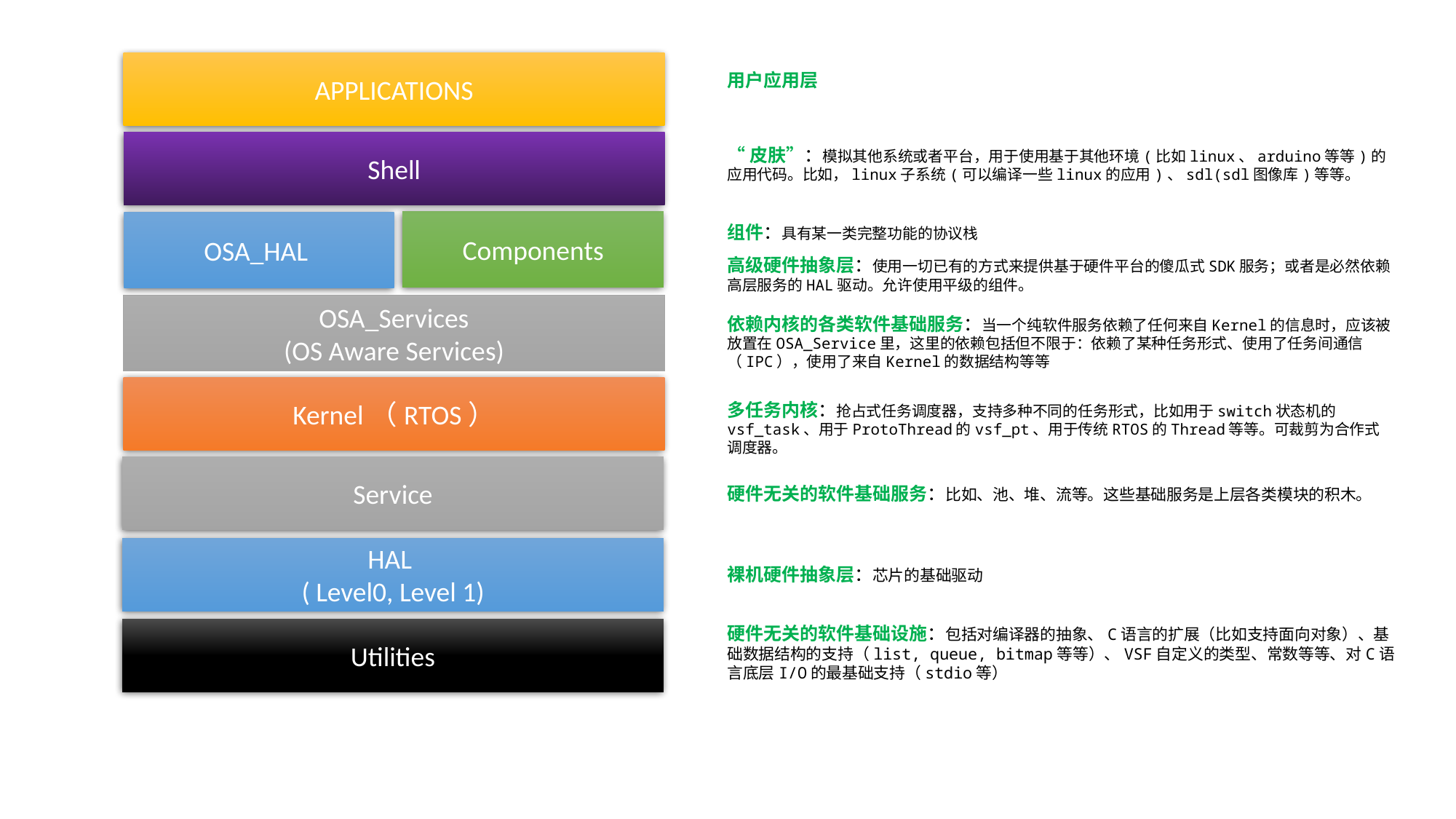

APPLICATIONS
用户应用层
Shell
“皮肤”：模拟其他系统或者平台，用于使用基于其他环境(比如linux、arduino等等)的应用代码。比如，linux子系统(可以编译一些linux的应用)、sdl(sdl图像库)等等。
Components
OSA_HAL
组件：具有某一类完整功能的协议栈
高级硬件抽象层：使用一切已有的方式来提供基于硬件平台的傻瓜式SDK服务；或者是必然依赖高层服务的HAL驱动。允许使用平级的组件。
OSA_Services
(OS Aware Services)
依赖内核的各类软件基础服务：当一个纯软件服务依赖了任何来自Kernel的信息时，应该被放置在OSA_Service里，这里的依赖包括但不限于：依赖了某种任务形式、使用了任务间通信（IPC），使用了来自Kernel的数据结构等等
Kernel（RTOS）
多任务内核：抢占式任务调度器，支持多种不同的任务形式，比如用于switch状态机的vsf_task、用于ProtoThread的vsf_pt、用于传统RTOS的Thread等等。可裁剪为合作式调度器。
Service
硬件无关的软件基础服务：比如、池、堆、流等。这些基础服务是上层各类模块的积木。
HAL
( Level0, Level 1)
裸机硬件抽象层：芯片的基础驱动
硬件无关的软件基础设施：包括对编译器的抽象、C语言的扩展（比如支持面向对象）、基础数据结构的支持（list, queue, bitmap等等）、VSF自定义的类型、常数等等、对C语言底层I/O的最基础支持（stdio等）
Utilities